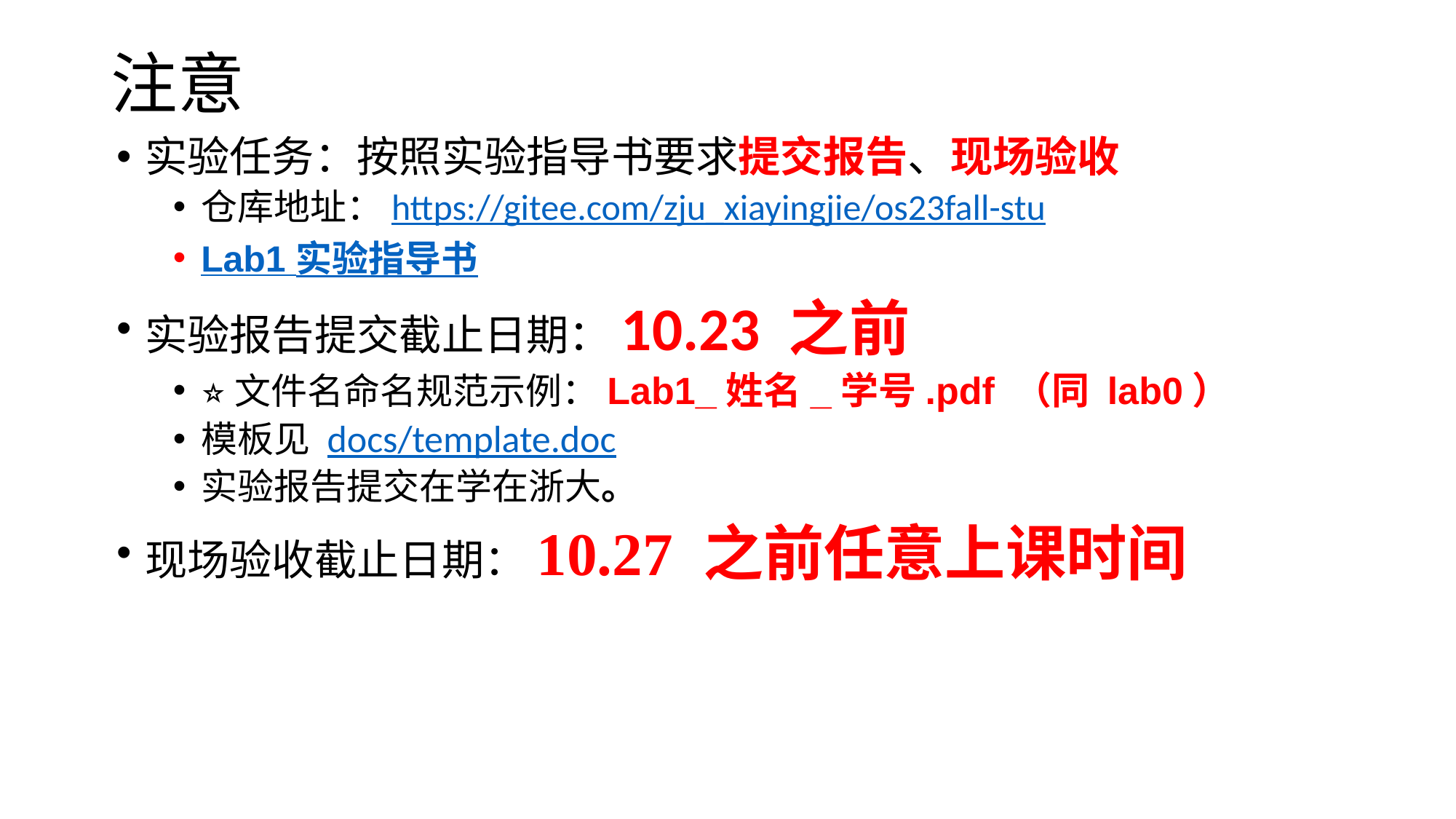

# 注意
实验任务：按照实验指导书要求提交报告、现场验收
仓库地址：https://gitee.com/zju_xiayingjie/os23fall-stu
Lab1 实验指导书
实验报告提交截止日期：10.23 之前
⭐文件名命名规范示例：Lab1_姓名_学号.pdf （同 lab0）
模板见 docs/template.doc
实验报告提交在学在浙大。
现场验收截止日期：10.27 之前任意上课时间